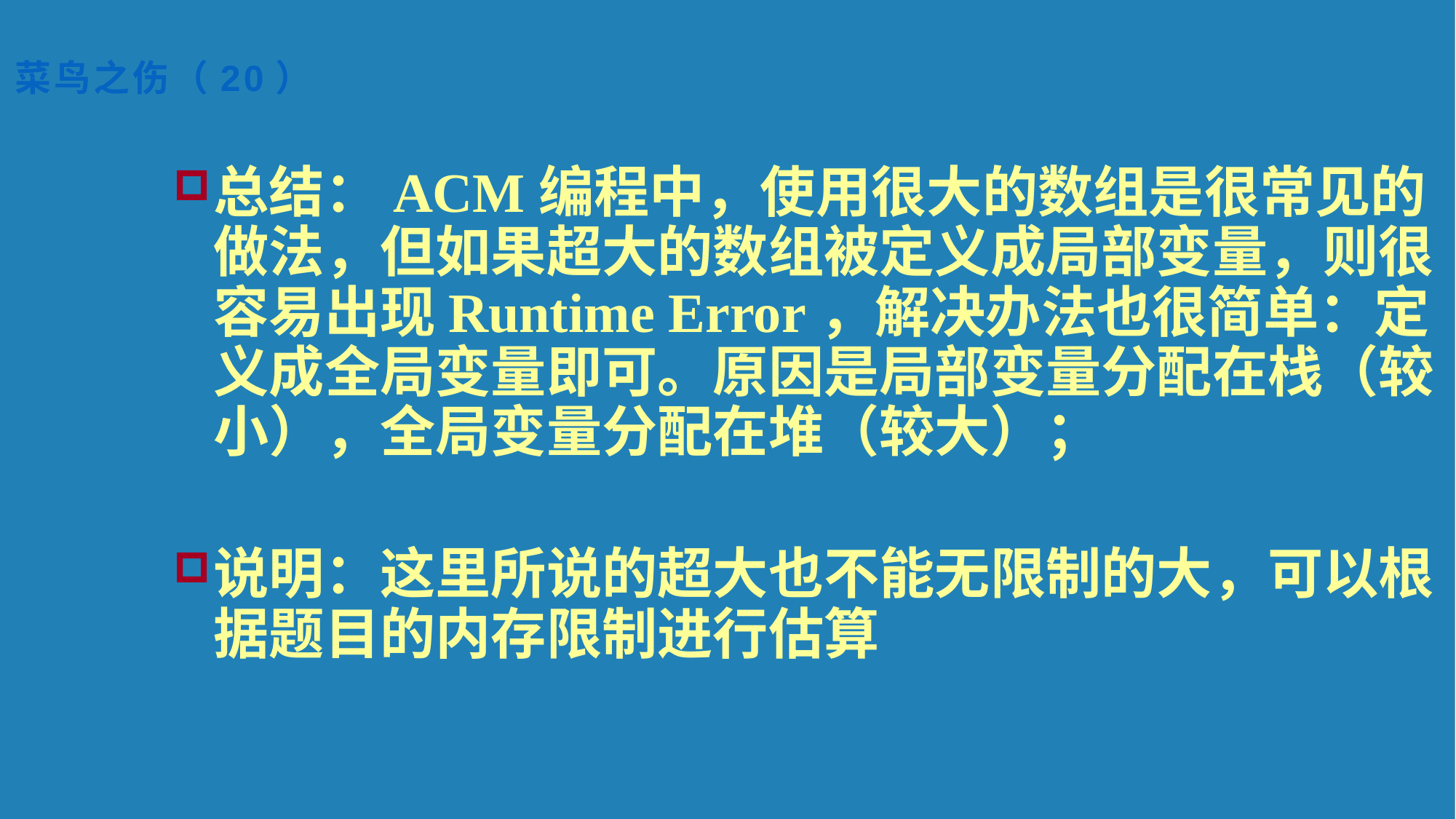

菜鸟之伤（20）
总结：ACM编程中，使用很大的数组是很常见的做法，但如果超大的数组被定义成局部变量，则很容易出现Runtime Error，解决办法也很简单：定义成全局变量即可。原因是局部变量分配在栈（较小），全局变量分配在堆（较大）；

说明：这里所说的超大也不能无限制的大，可以根据题目的内存限制进行估算

132